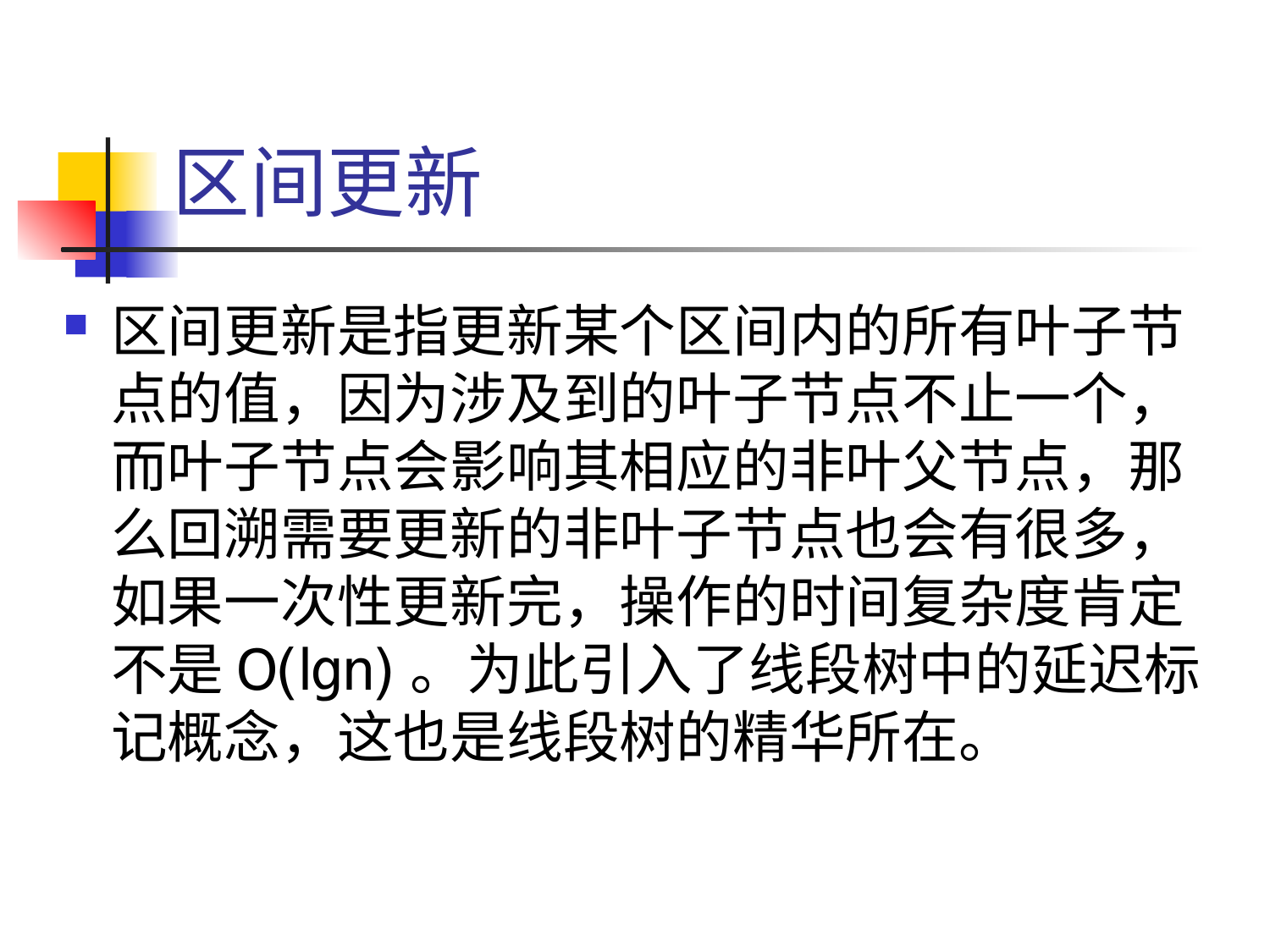

# 区间更新
区间更新是指更新某个区间内的所有叶子节点的值，因为涉及到的叶子节点不止一个，而叶子节点会影响其相应的非叶父节点，那么回溯需要更新的非叶子节点也会有很多，如果一次性更新完，操作的时间复杂度肯定不是O(lgn)。为此引入了线段树中的延迟标记概念，这也是线段树的精华所在。